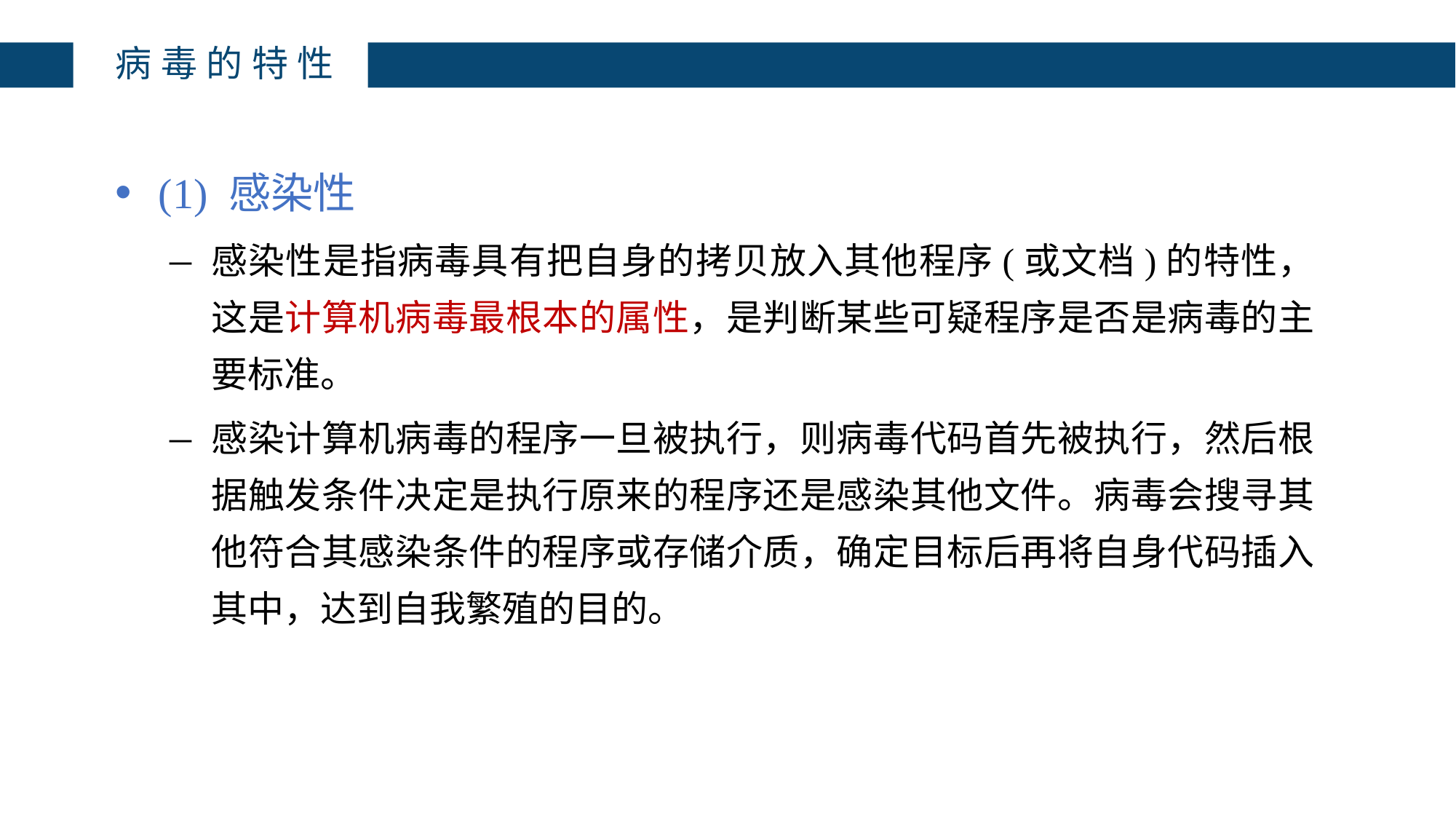

# 病毒的特性

(1) 感染性
感染性是指病毒具有把自身的拷贝放入其他程序(或文档)的特性，这是计算机病毒最根本的属性，是判断某些可疑程序是否是病毒的主要标准。
感染计算机病毒的程序一旦被执行，则病毒代码首先被执行，然后根据触发条件决定是执行原来的程序还是感染其他文件。病毒会搜寻其他符合其感染条件的程序或存储介质，确定目标后再将自身代码插入其中，达到自我繁殖的目的。